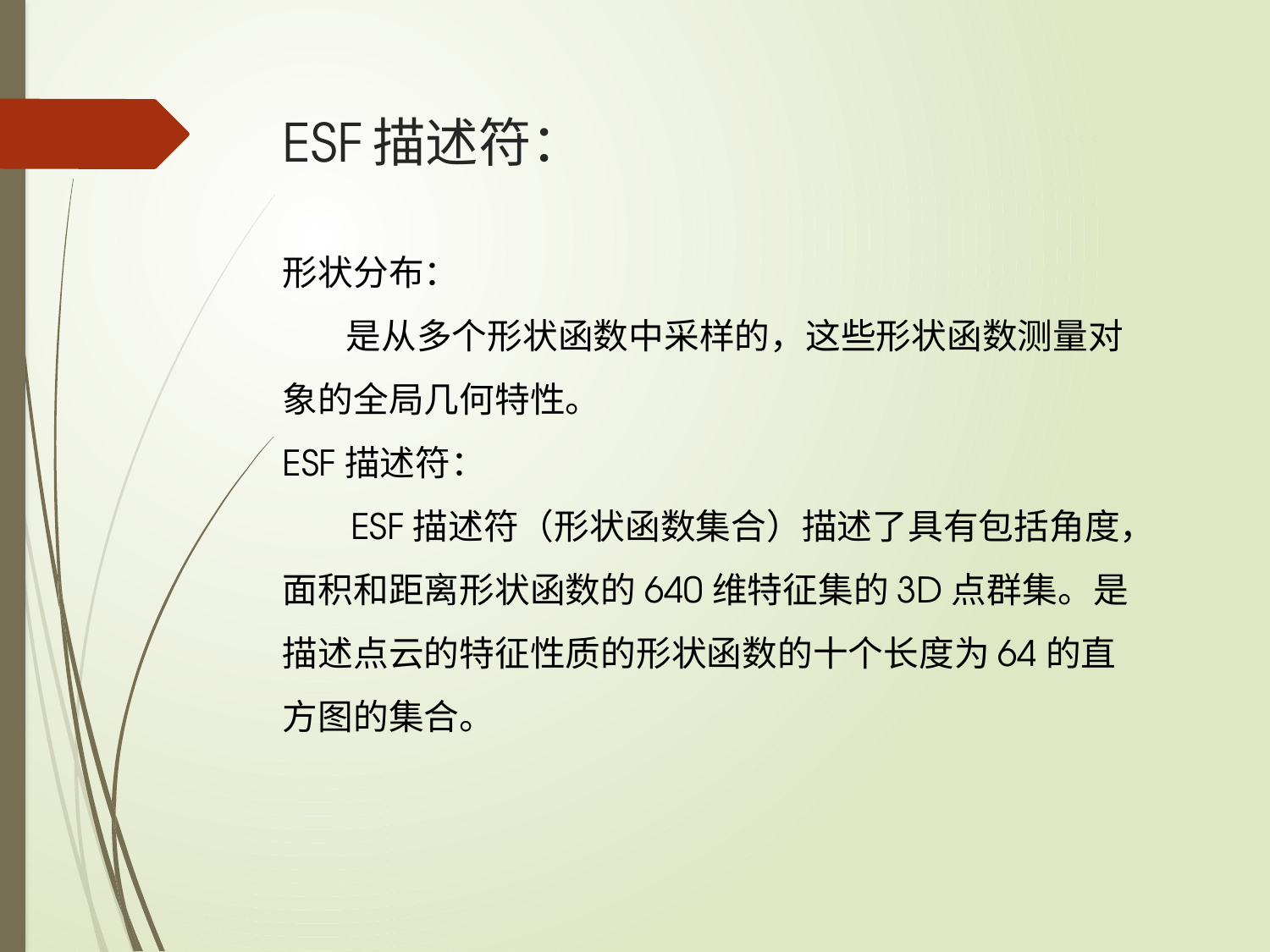

# ESF描述符：

形状分布：
       是从多个形状函数中采样的，这些形状函数测量对象的全局几何特性。
ESF描述符：
       ESF描述符（形状函数集合）描述了具有包括角度，面积和距离形状函数的640维特征集的3D点群集。是描述点云的特征性质的形状函数的十个长度为64的直方图的集合。